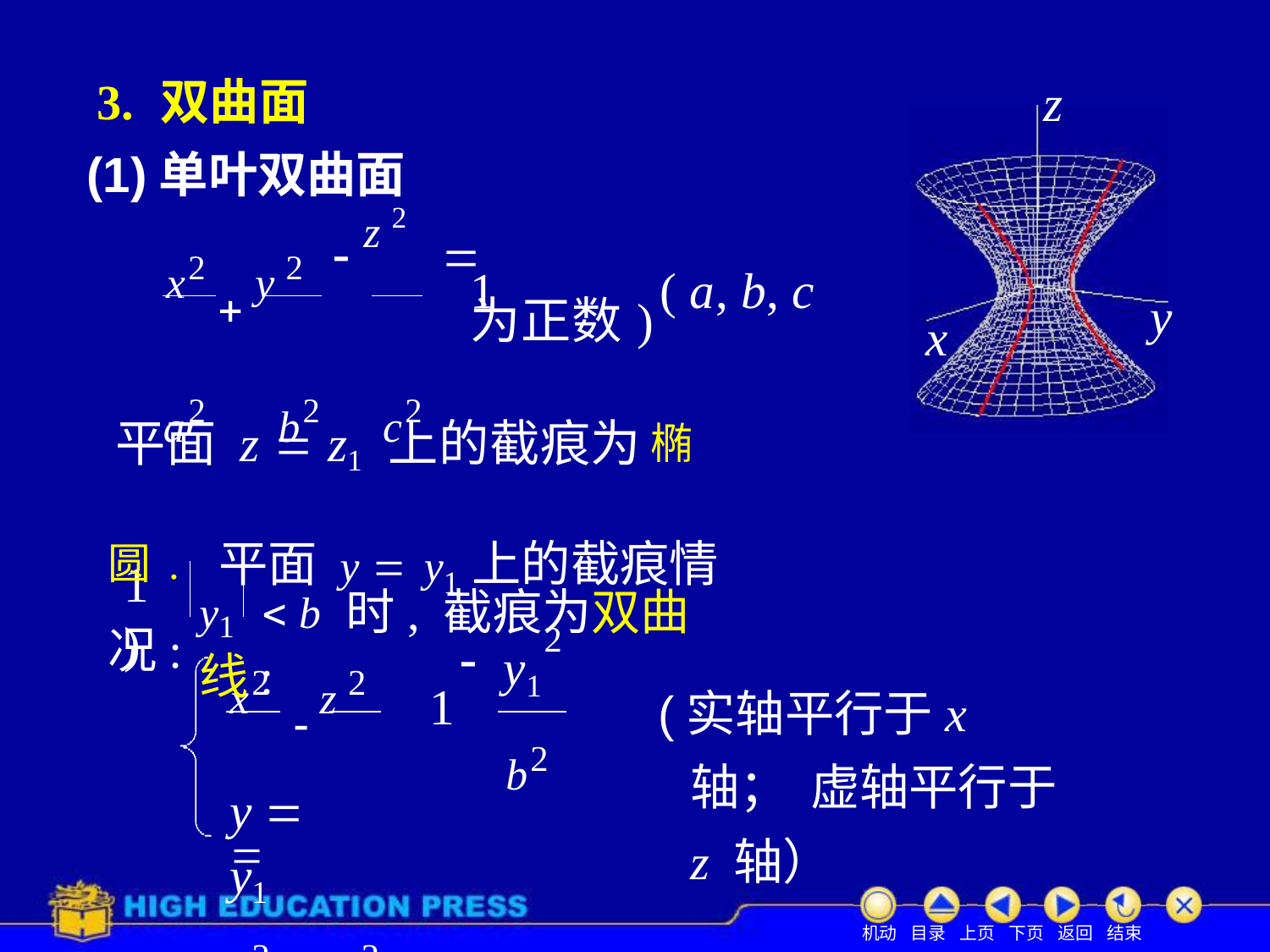

# 3.	双曲面
z

(1)单叶双曲面
x2 + y 2
a2	b2	c2
− z 2	=
1	( a, b, c 为正数)
y

x
平面 z = z1 上的截痕为椭圆.  平面 y = y1上的截痕情况:
1)
y1	< b	时, 截痕为双曲线:

x2  − z 2	=
a2	c2
2
y1

(实轴平行于x 轴；  虚轴平行于z 轴）
1
b2

y = y1

机动 目录 上页 下页 返回 结束